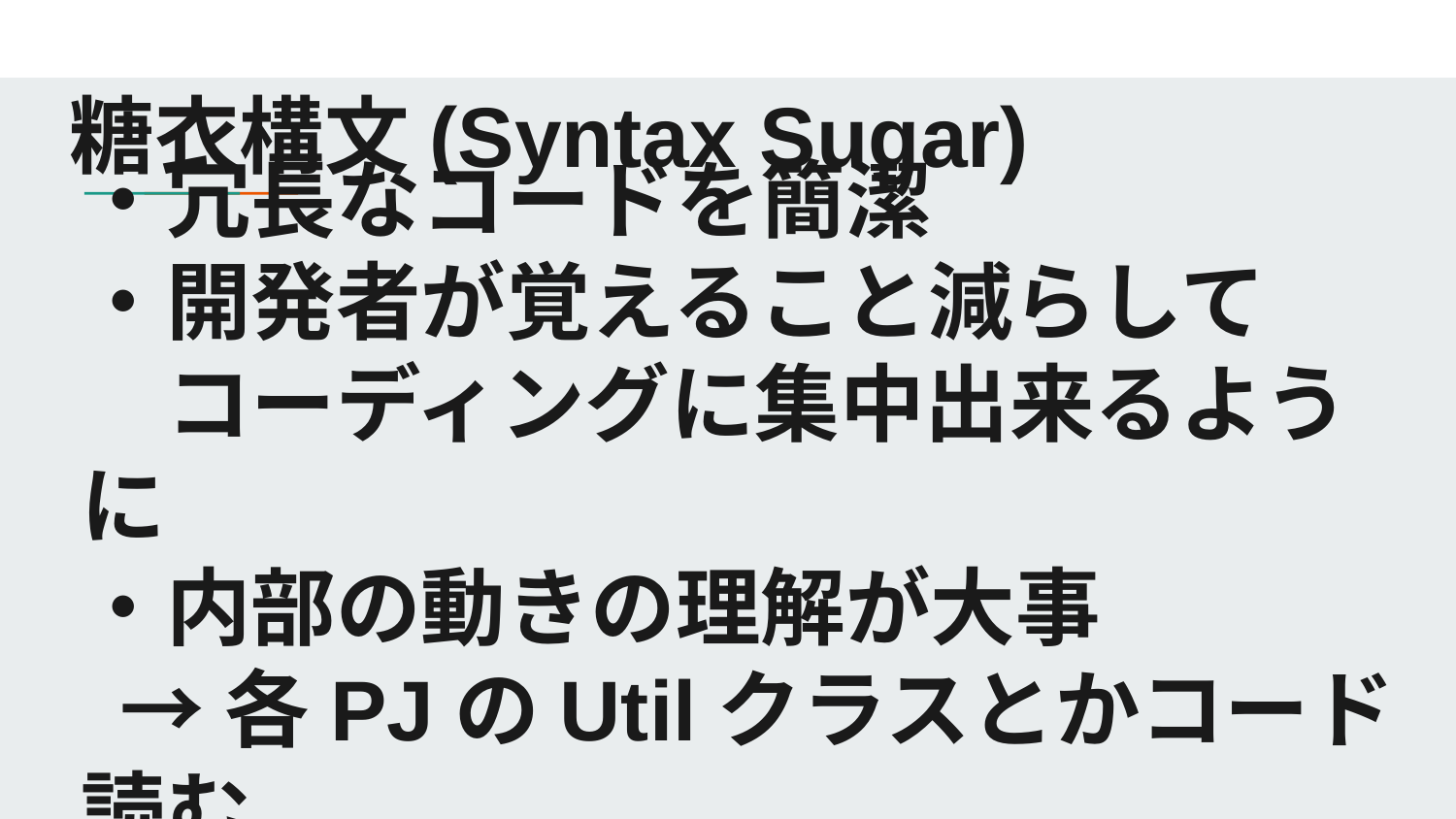

# 糖衣構文(Syntax Sugar)
・冗長なコードを簡潔
・開発者が覚えること減らして
　コーディングに集中出来るように
・内部の動きの理解が大事
  →各PJのUtilクラスとかコード読む